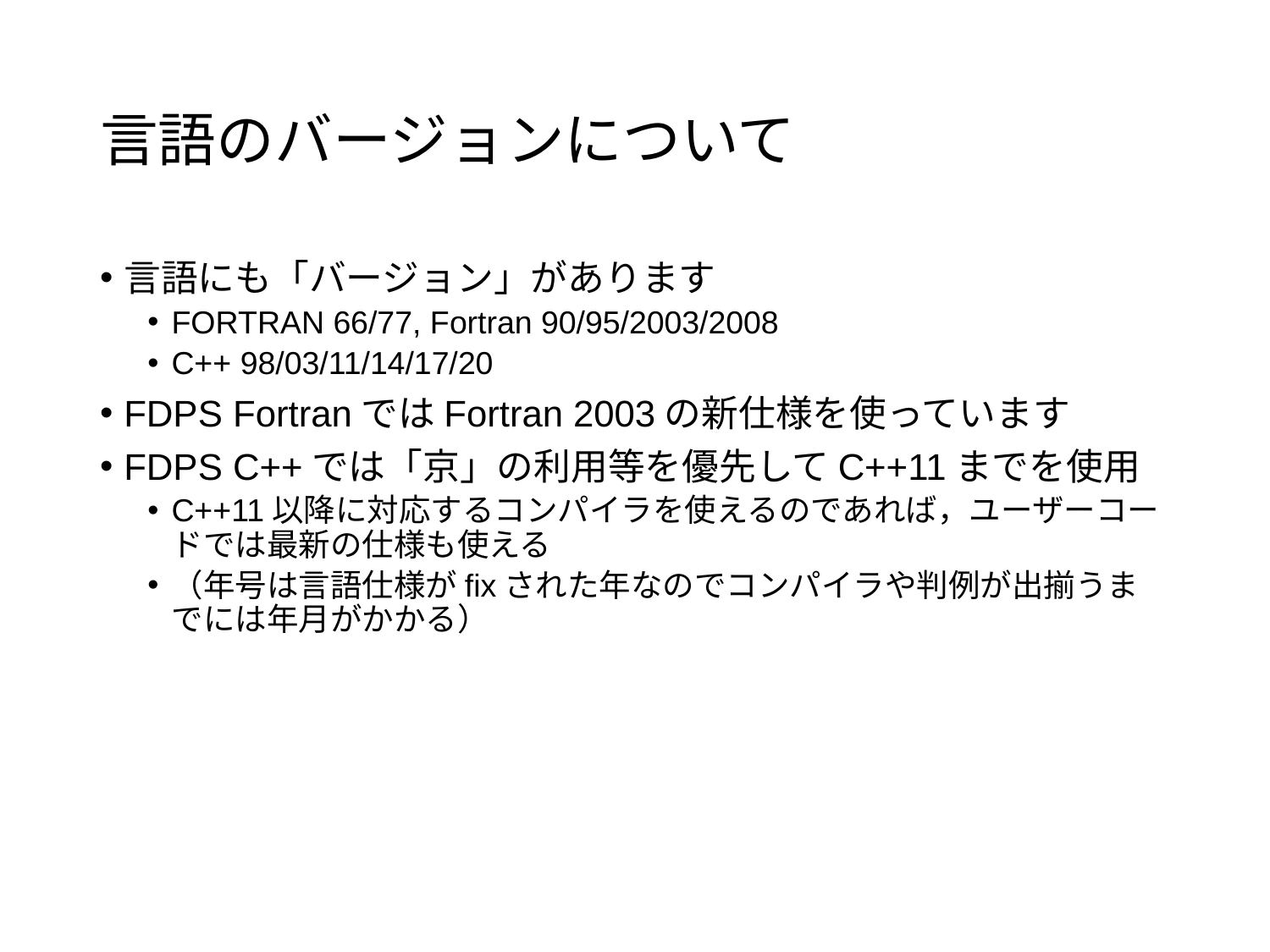

# 言語のバージョンについて
言語にも「バージョン」があります
FORTRAN 66/77, Fortran 90/95/2003/2008
C++ 98/03/11/14/17/20
FDPS FortranではFortran 2003の新仕様を使っています
FDPS C++では「京」の利用等を優先してC++11までを使用
C++11以降に対応するコンパイラを使えるのであれば，ユーザーコードでは最新の仕様も使える
（年号は言語仕様がfixされた年なのでコンパイラや判例が出揃うまでには年月がかかる）